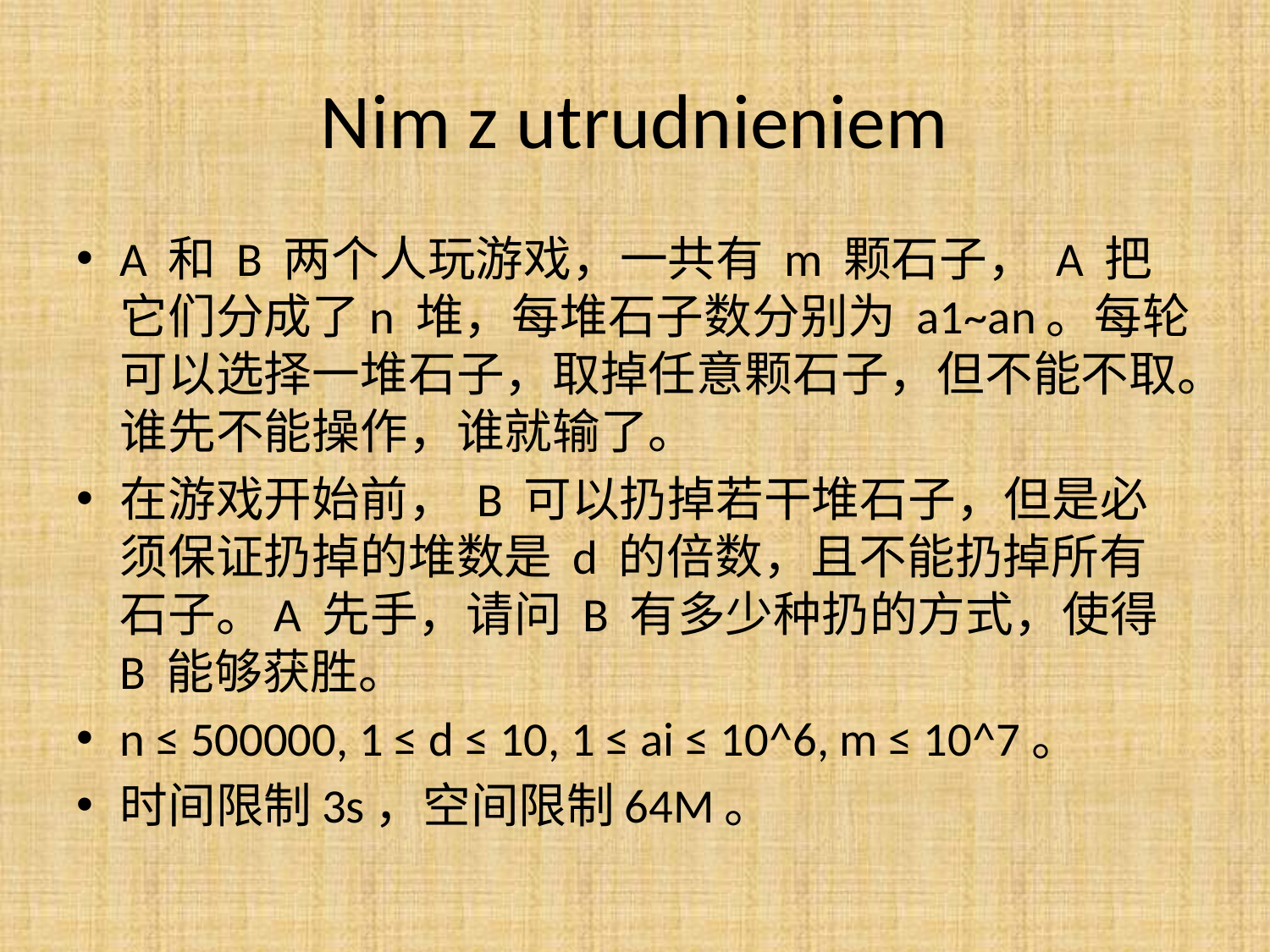

# Nim z utrudnieniem
A 和 B 两个人玩游戏，一共有 m 颗石子， A 把它们分成了n 堆，每堆石子数分别为 a1~an。每轮可以选择一堆石子，取掉任意颗石子，但不能不取。谁先不能操作，谁就输了。
在游戏开始前， B 可以扔掉若干堆石子，但是必须保证扔掉的堆数是 d 的倍数，且不能扔掉所有石子。A 先手，请问 B 有多少种扔的方式，使得 B 能够获胜。
n ≤ 500000, 1 ≤ d ≤ 10, 1 ≤ ai ≤ 10^6, m ≤ 10^7。
时间限制3s，空间限制64M。